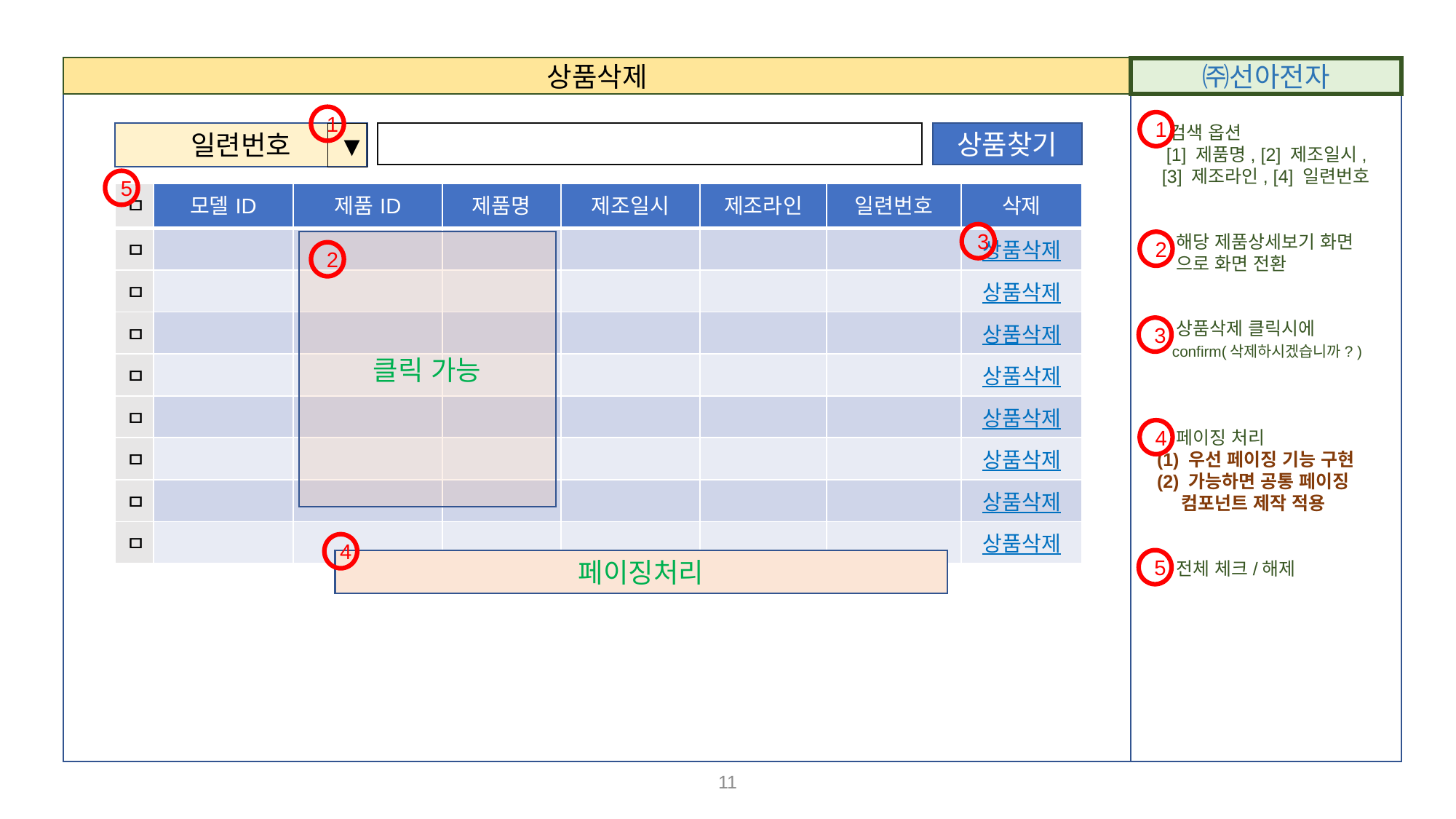

상품삭제
㈜선아전자

      검색 옵션
    [1] 제품명, [2] 제조일시,
    [3] 제조라인, [4] 일련번호

      해당 제품상세보기 화면
      으로 화면 전환

      상품삭제 클릭시에
      confirm(삭제하시겠습니까? )

      페이징 처리
   (1) 우선 페이징 기능 구현
   (2) 가능하면 공통 페이징
       컴포넌트 제작 적용

      전체 체크/해제
1
1
일련번호
검색
상품찾기
▼
5
| ㅁ | 모델ID | 제품ID | 제품명 | 제조일시 | 제조라인 | 일련번호 | 삭제 |
| --- | --- | --- | --- | --- | --- | --- | --- |
| ㅁ |  |  |  |  |  |  | 상품삭제 |
| ㅁ |  |  |  |  |  |  | 상품삭제 |
| ㅁ |  |  |  |  |  |  | 상품삭제 |
| ㅁ |  |  |  |  |  |  | 상품삭제 |
| ㅁ |  |  |  |  |  |  | 상품삭제 |
| ㅁ |  |  |  |  |  |  | 상품삭제 |
| ㅁ |  |  |  |  |  |  | 상품삭제 |
| ㅁ |  |  |  |  |  |  | 상품삭제 |
3
2
클릭 가능
2
3
4
4
페이징처리
5
11